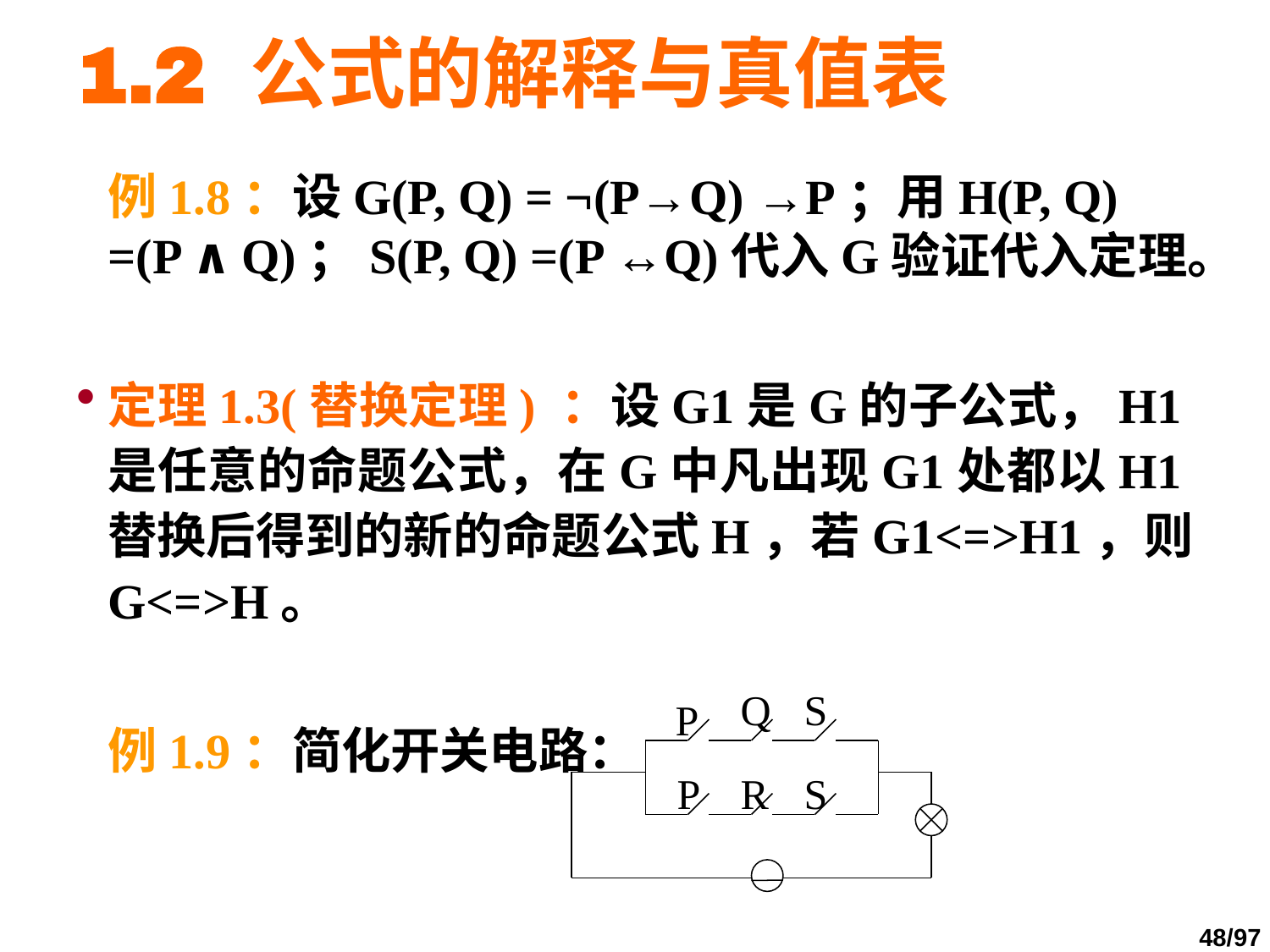

# 1.2 公式的解释与真值表
	例1.8：设G(P, Q) = ¬(P→Q) →P；用H(P, Q) =(P ∧Q)；S(P, Q) =(P ↔Q)代入G验证代入定理。

定理1.3(替换定理) ：设G1是G的子公式，H1是任意的命题公式，在G中凡出现G1处都以H1替换后得到的新的命题公式H，若G1<=>H1，则G<=>H。

	例1.9：简化开关电路：
Q
S
P
P
R
S